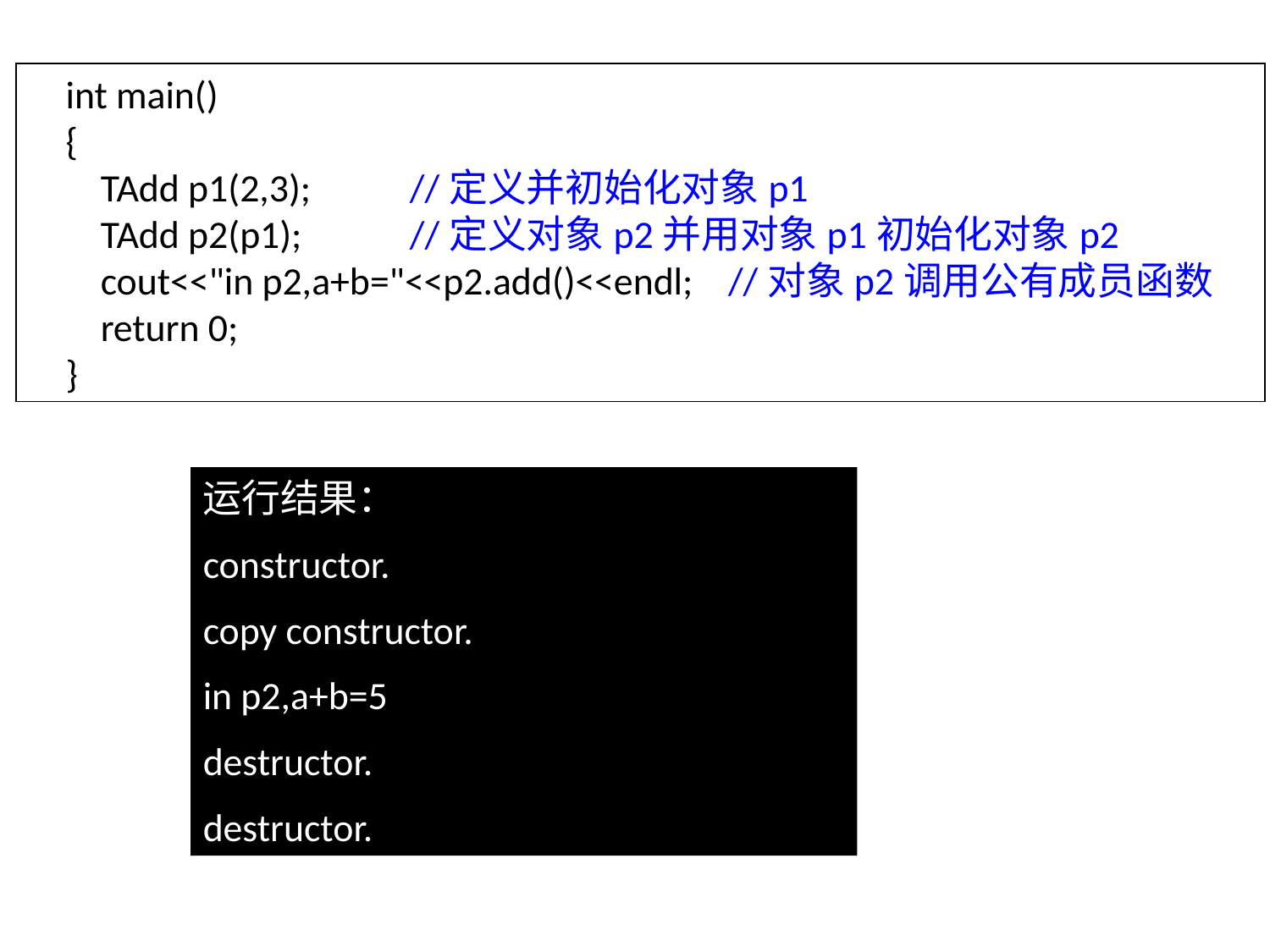

int main()
{
    TAdd p1(2,3); 	//定义并初始化对象p1
    TAdd p2(p1); 	//定义对象p2并用对象p1初始化对象p2
    cout<<"in p2,a+b="<<p2.add()<<endl;    //对象p2调用公有成员函数
    return 0;
}
运行结果：
constructor.
copy constructor.
in p2,a+b=5
destructor.
destructor.